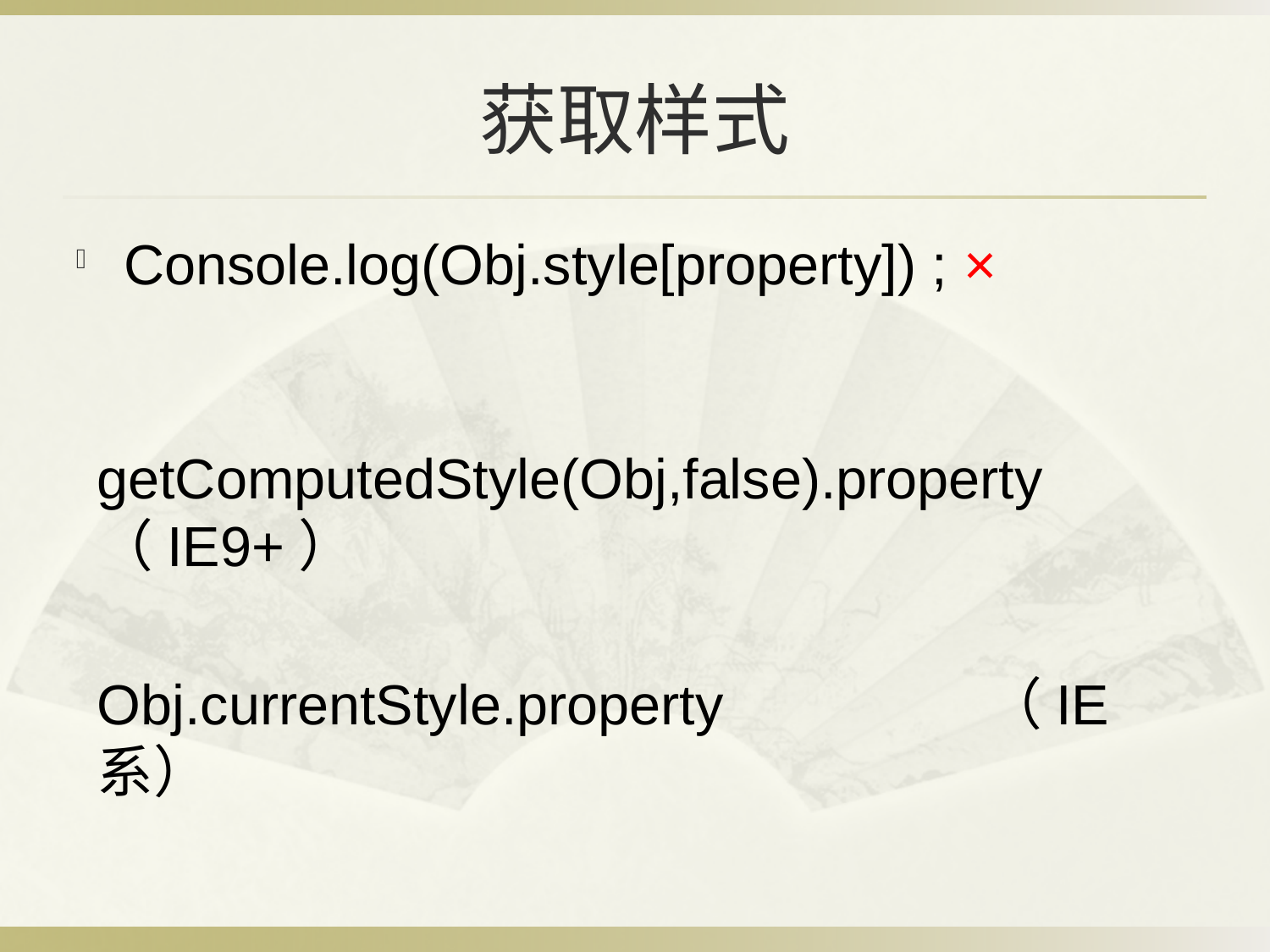

# 获取样式
Console.log(Obj.style[property]) ; ×
getComputedStyle(Obj,false).property  （IE9+）

Obj.currentStyle.property			（IE系）